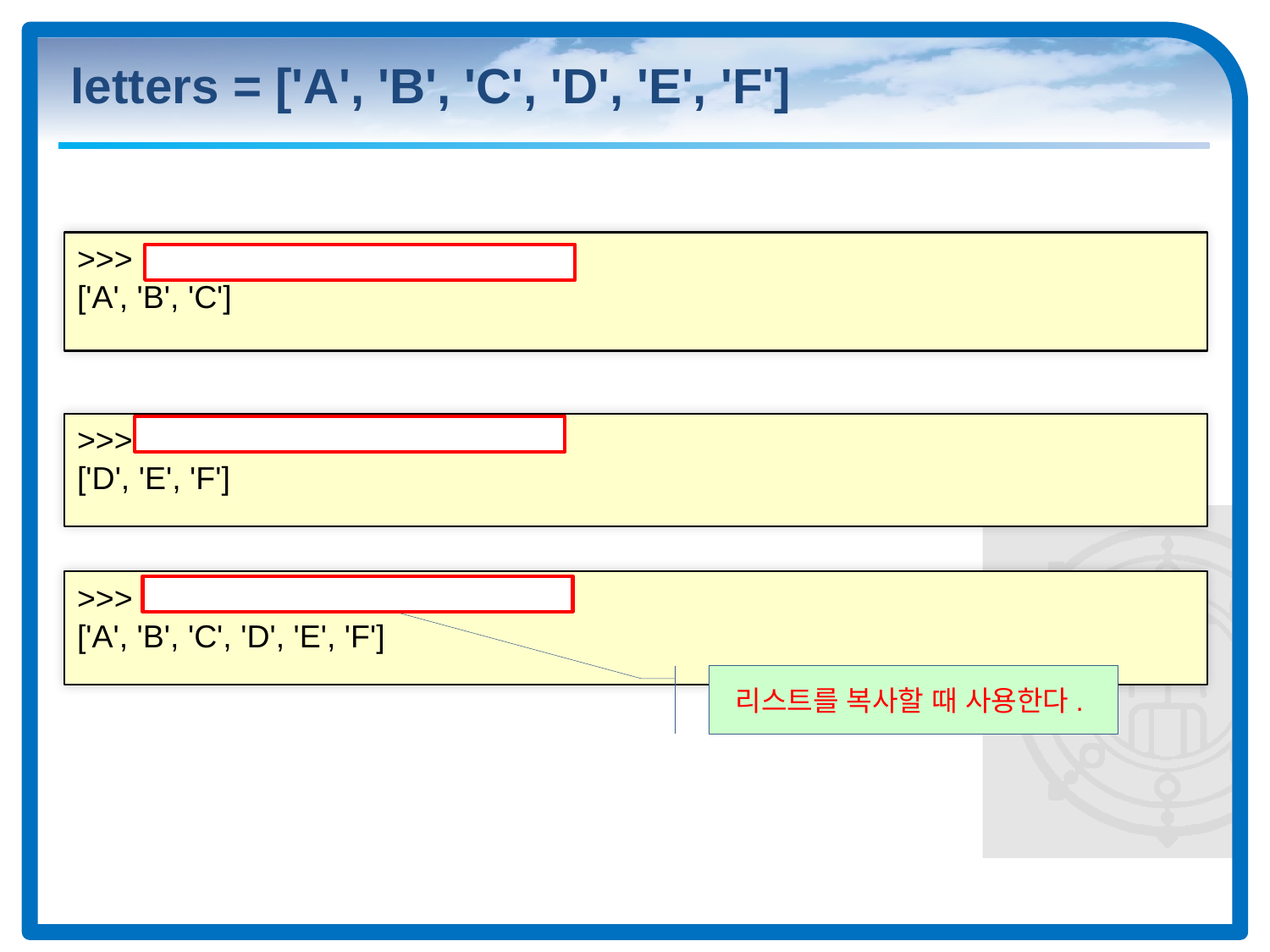

# letters = ['A', 'B', 'C', 'D', 'E', 'F']
>>>
['A', 'B', 'C']

>>>
['D', 'E', 'F']

>>>
['A', 'B', 'C', 'D', 'E', 'F']

리스트를 복사할 때 사용한다.